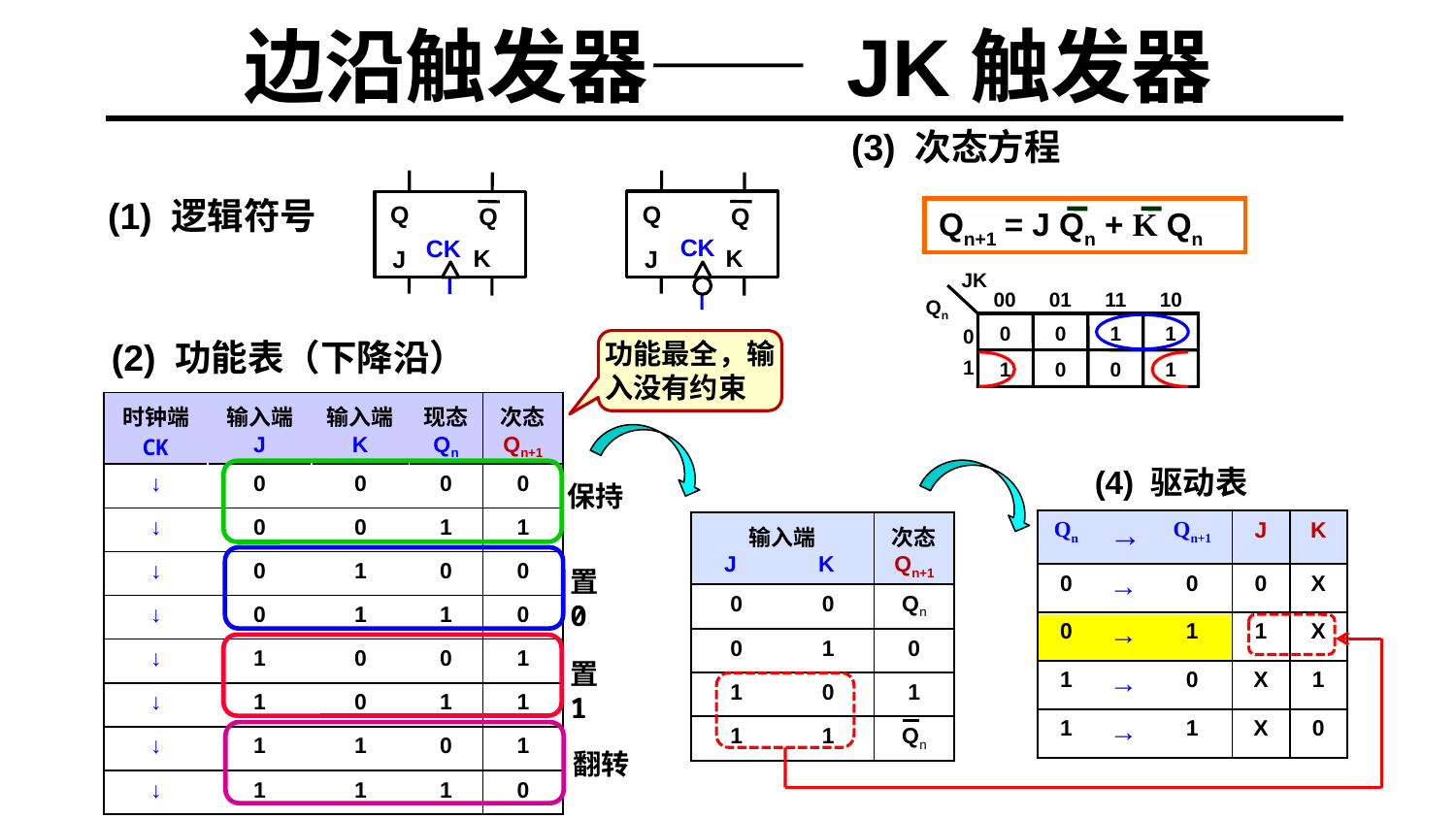

# 边沿触发器—— JK触发器
(3) 次态方程

Q
Q
K
J
CK

Q
Q
K
J
CK

(1) 逻辑符号
Qn+1 = J Qn + K Qn

JK
00      01      11      10

Qn
0

0

1

1

0

1
1

0
0
1

(2) 功能表（下降沿）
功能最全，输入没有约束

| 时钟端 CK | 输入端 J | 输入端 K | 现态 Qn | 次态 Qn+1 |
| --- | --- | --- | --- | --- |
| ↓ | 0 | 0 | 0 | 0 |
| ↓ | 0 | 0 | 1 | 1 |
| ↓ | 0 | 1 | 0 | 0 |
| ↓ | 0 | 1 | 1 | 0 |
| ↓ | 1 | 0 | 0 | 1 |
| ↓ | 1 | 0 | 1 | 1 |
| ↓ | 1 | 1 | 0 | 1 |
| ↓ | 1 | 1 | 1 | 0 |

(4) 驱动表

保持
| Qn | → | Qn+1 | J | K |
| --- | --- | --- | --- | --- |
| 0 | → | 0 | 0 | X |
| 0 | → | 1 | 1 | X |
| 1 | → | 0 | X | 1 |
| 1 | → | 1 | X | 0 |
| 输入端 J K |  | 次态 Qn+1 |
| --- | --- | --- |
| 0 | 0 | Qn |
| 0 | 1 | 0 |
| 1 | 0 | 1 |
| 1 | 1 | Qn |

置 0

置 1

翻转
10